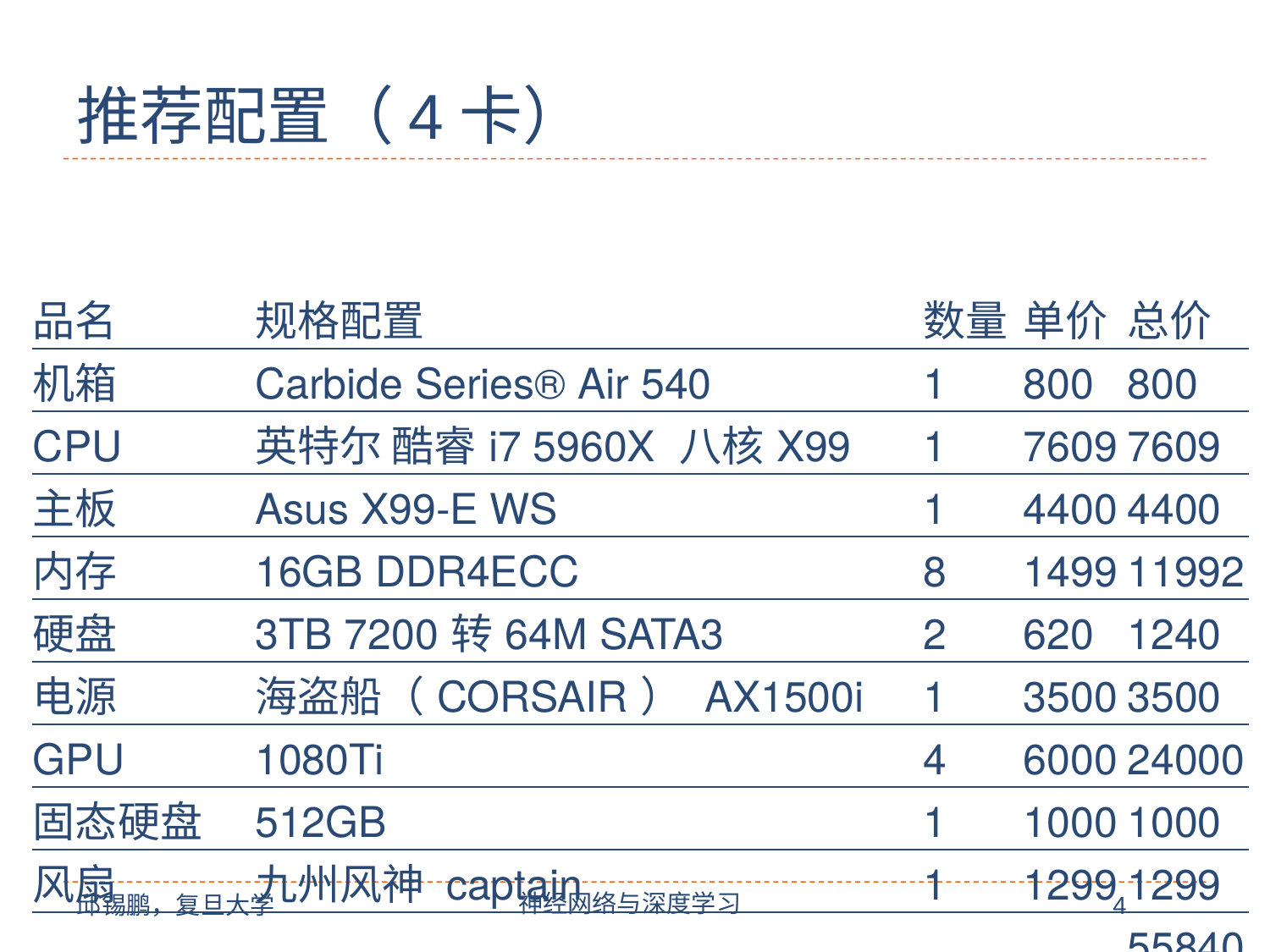

# 推荐配置（4卡）
| 品名 | 规格配置 | 数量 | 单价 | 总价 |
| --- | --- | --- | --- | --- |
| 机箱 | Carbide Series® Air 540 | 1 | 800 | 800 |
| CPU | 英特尔 酷睿i7 5960X 八核X99 | 1 | 7609 | 7609 |
| 主板 | Asus X99-E WS | 1 | 4400 | 4400 |
| 内存 | 16GB DDR4ECC | 8 | 1499 | 11992 |
| 硬盘 | 3TB 7200转64M SATA3 | 2 | 620 | 1240 |
| 电源 | 海盗船（CORSAIR） AX1500i | 1 | 3500 | 3500 |
| GPU | 1080Ti | 4 | 6000 | 24000 |
| 固态硬盘 | 512GB | 1 | 1000 | 1000 |
| 风扇 | 九州风神 captain | 1 | 1299 | 1299 |
|  |  |  |  | 55840 |